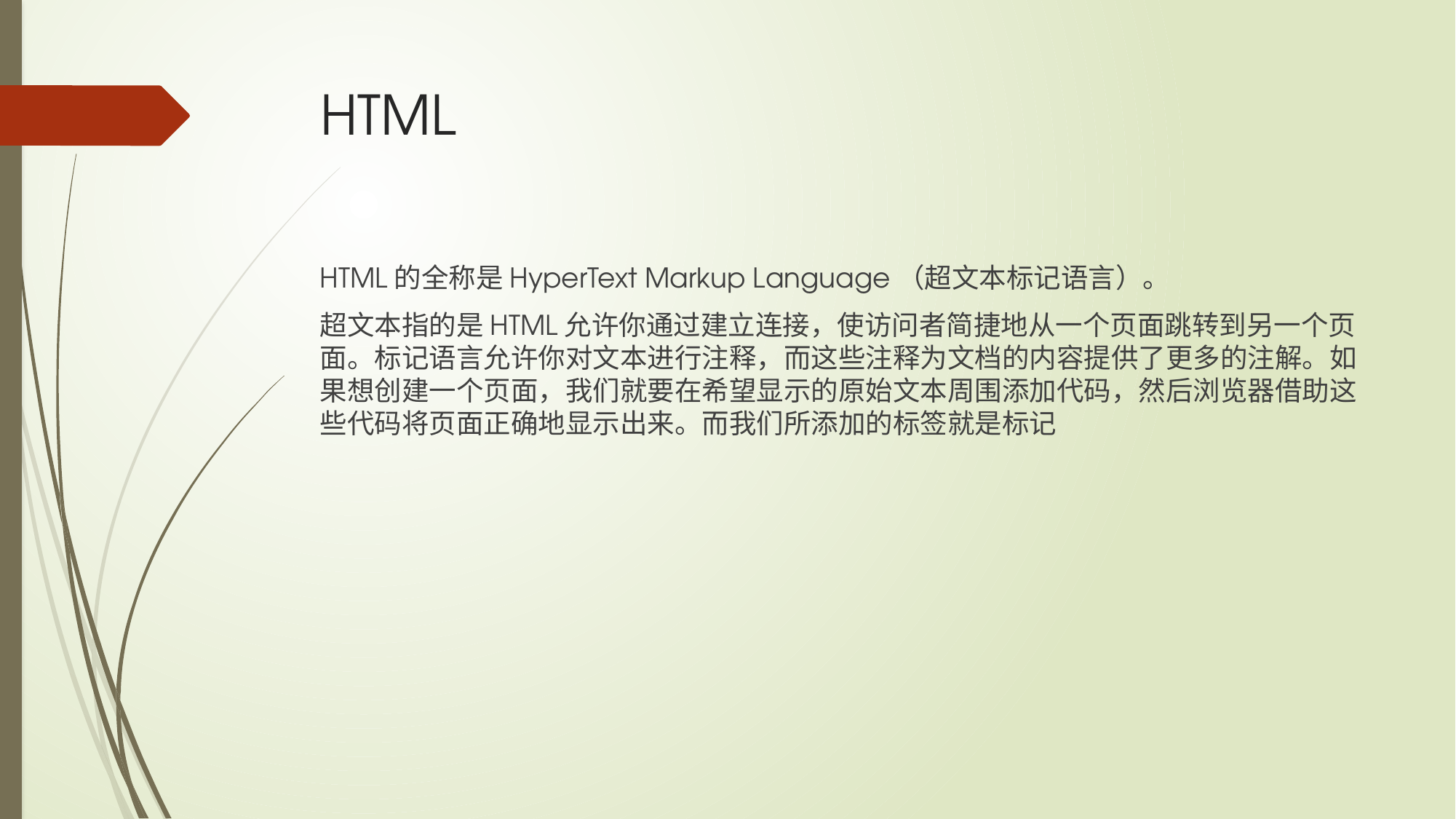

# HTML
HTML的全称是HyperText Markup Language（超文本标记语言）。
超文本指的是HTML允许你通过建立连接，使访问者简捷地从一个页面跳转到另一个页面。标记语言允许你对文本进行注释，而这些注释为文档的内容提供了更多的注解。如果想创建一个页面，我们就要在希望显示的原始文本周围添加代码，然后浏览器借助这些代码将页面正确地显示出来。而我们所添加的标签就是标记